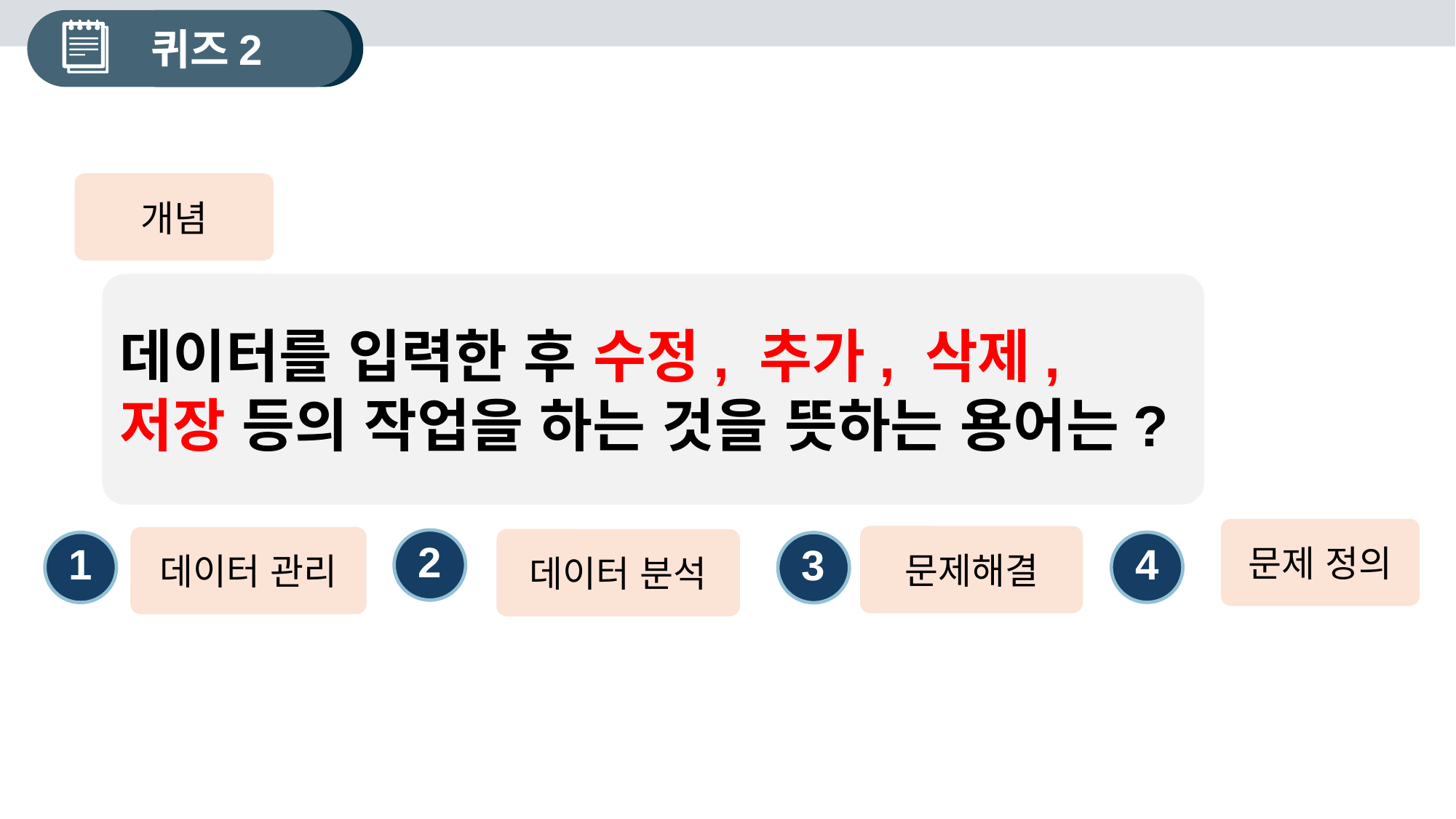

퀴즈2

개념
데이터를 입력한 후 수정, 추가, 삭제, 저장 등의 작업을 하는 것을 뜻하는 용어는?
문제 정의
문제해결
데이터 관리
데이터 분석
2
4
1
3